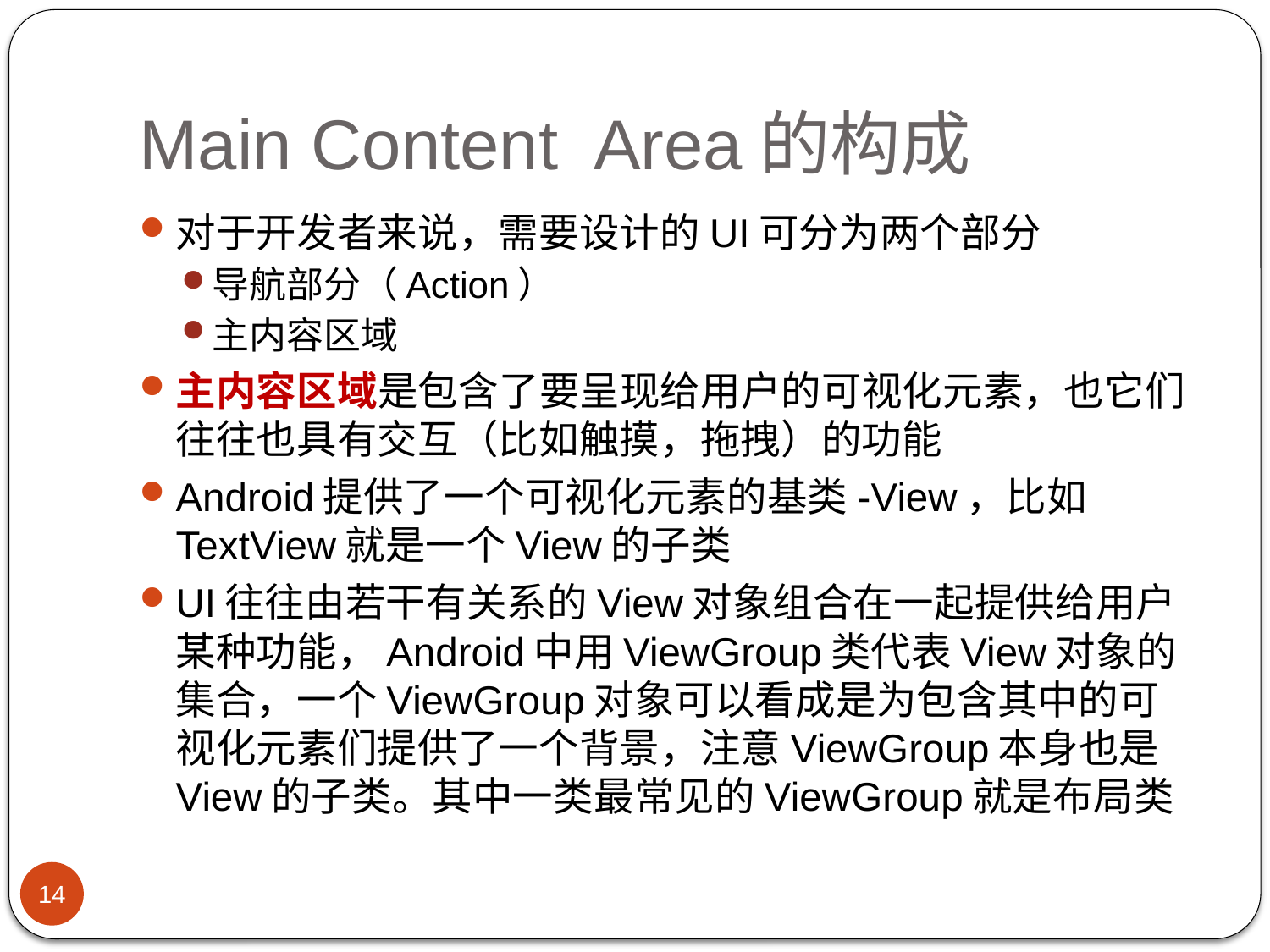

# Main Content  Area的构成
对于开发者来说，需要设计的UI可分为两个部分
导航部分（Action）
主内容区域
主内容区域是包含了要呈现给用户的可视化元素，也它们往往也具有交互（比如触摸，拖拽）的功能
Android提供了一个可视化元素的基类-View，比如TextView就是一个View的子类
UI往往由若干有关系的View对象组合在一起提供给用户某种功能，Android中用ViewGroup类代表View对象的集合，一个ViewGroup对象可以看成是为包含其中的可视化元素们提供了一个背景，注意ViewGroup本身也是View的子类。其中一类最常见的ViewGroup就是布局类
14